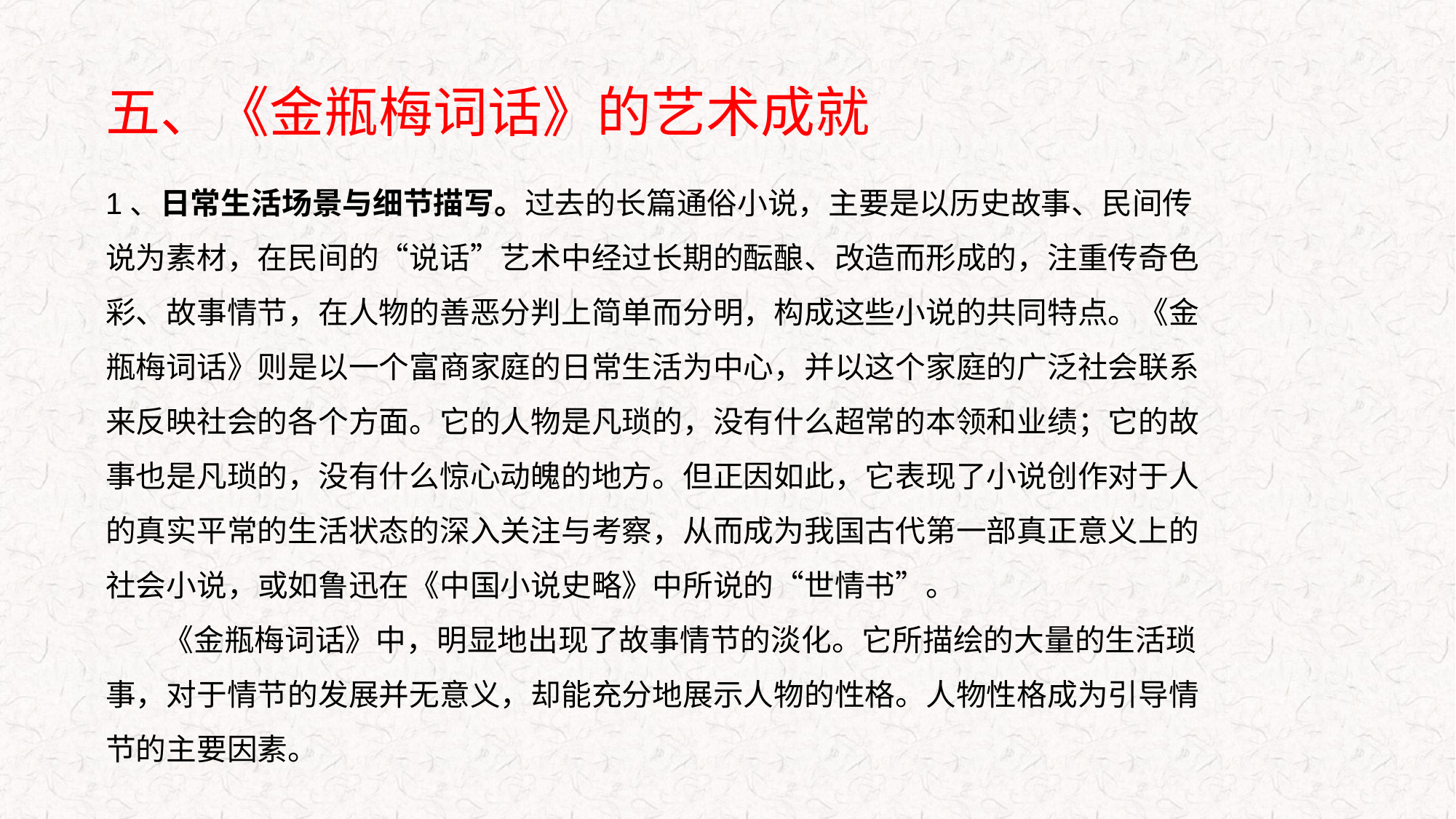

五、《金瓶梅词话》的艺术成就
1、日常生活场景与细节描写。过去的长篇通俗小说，主要是以历史故事、民间传说为素材，在民间的“说话”艺术中经过长期的酝酿、改造而形成的，注重传奇色彩、故事情节，在人物的善恶分判上简单而分明，构成这些小说的共同特点。《金瓶梅词话》则是以一个富商家庭的日常生活为中心，并以这个家庭的广泛社会联系来反映社会的各个方面。它的人物是凡琐的，没有什么超常的本领和业绩；它的故事也是凡琐的，没有什么惊心动魄的地方。但正因如此，它表现了小说创作对于人的真实平常的生活状态的深入关注与考察，从而成为我国古代第一部真正意义上的社会小说，或如鲁迅在《中国小说史略》中所说的“世情书”。
 　  《金瓶梅词话》中，明显地出现了故事情节的淡化。它所描绘的大量的生活琐事，对于情节的发展并无意义，却能充分地展示人物的性格。人物性格成为引导情节的主要因素。